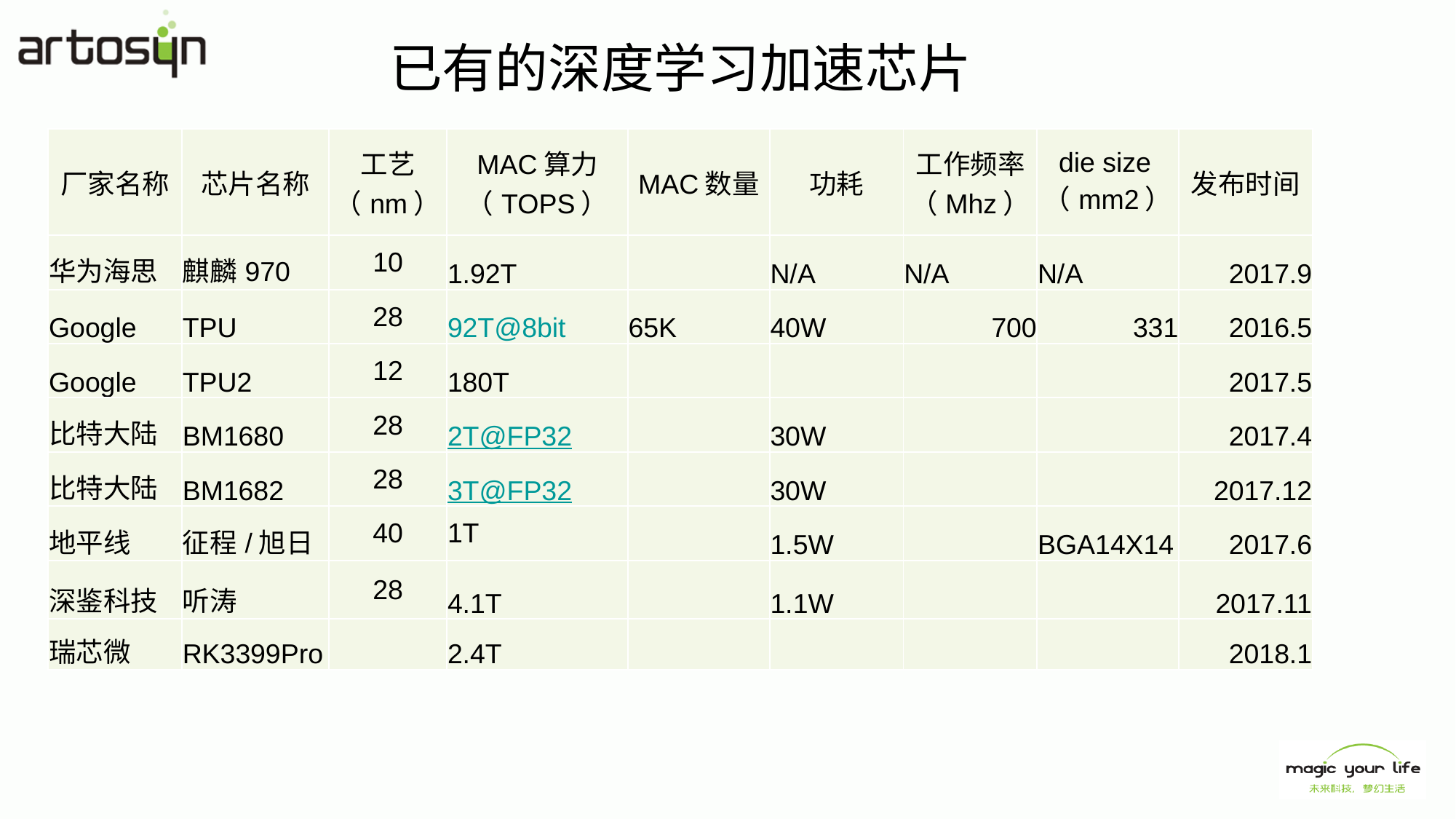

已有的深度学习加速芯片
| 厂家名称 | 芯片名称 | 工艺（nm） | MAC算力（TOPS） | MAC数量 | 功耗 | 工作频率（Mhz） | die size（mm2） | 发布时间 |
| --- | --- | --- | --- | --- | --- | --- | --- | --- |
| 华为海思 | 麒麟970 | 10 | 1.92T |  | N/A | N/A | N/A | 2017.9 |
| Google | TPU | 28 | 92T@8bit | 65K | 40W | 700 | 331 | 2016.5 |
| Google | TPU2 | 12 | 180T |  |  |  |  | 2017.5 |
| 比特大陆 | BM1680 | 28 | 2T@FP32 |  | 30W |  |  | 2017.4 |
| 比特大陆 | BM1682 | 28 | 3T@FP32 |  | 30W |  |  | 2017.12 |
| 地平线 | 征程/旭日 | 40 | 1T |  | 1.5W |  | BGA14X14 | 2017.6 |
| 深鉴科技 | 听涛 | 28 | 4.1T |  | 1.1W |  |  | 2017.11 |
| 瑞芯微 | RK3399Pro |  | 2.4T |  |  |  |  | 2018.1 |